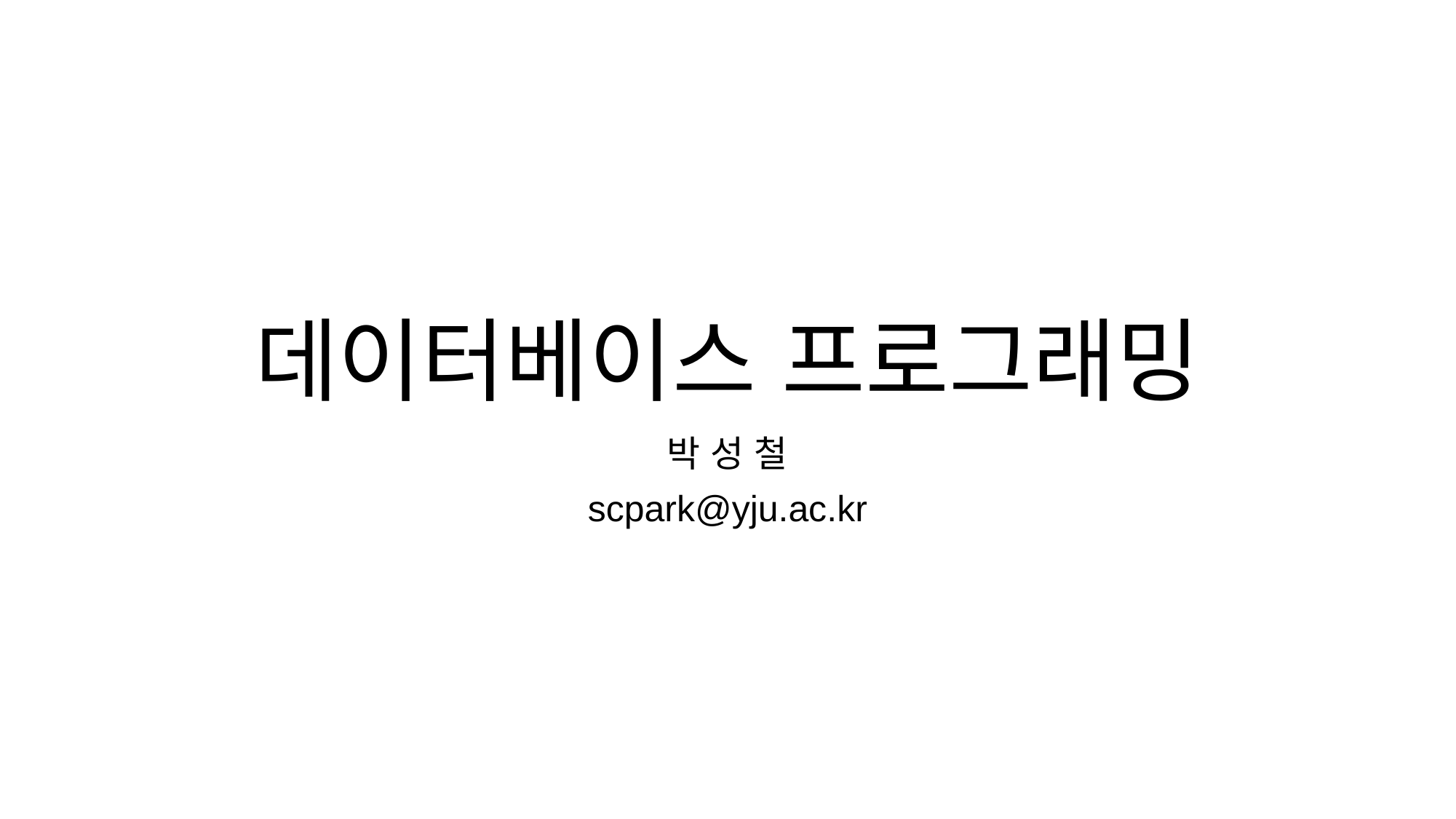

# 데이터베이스 프로그래밍
박 성 철
scpark@yju.ac.kr